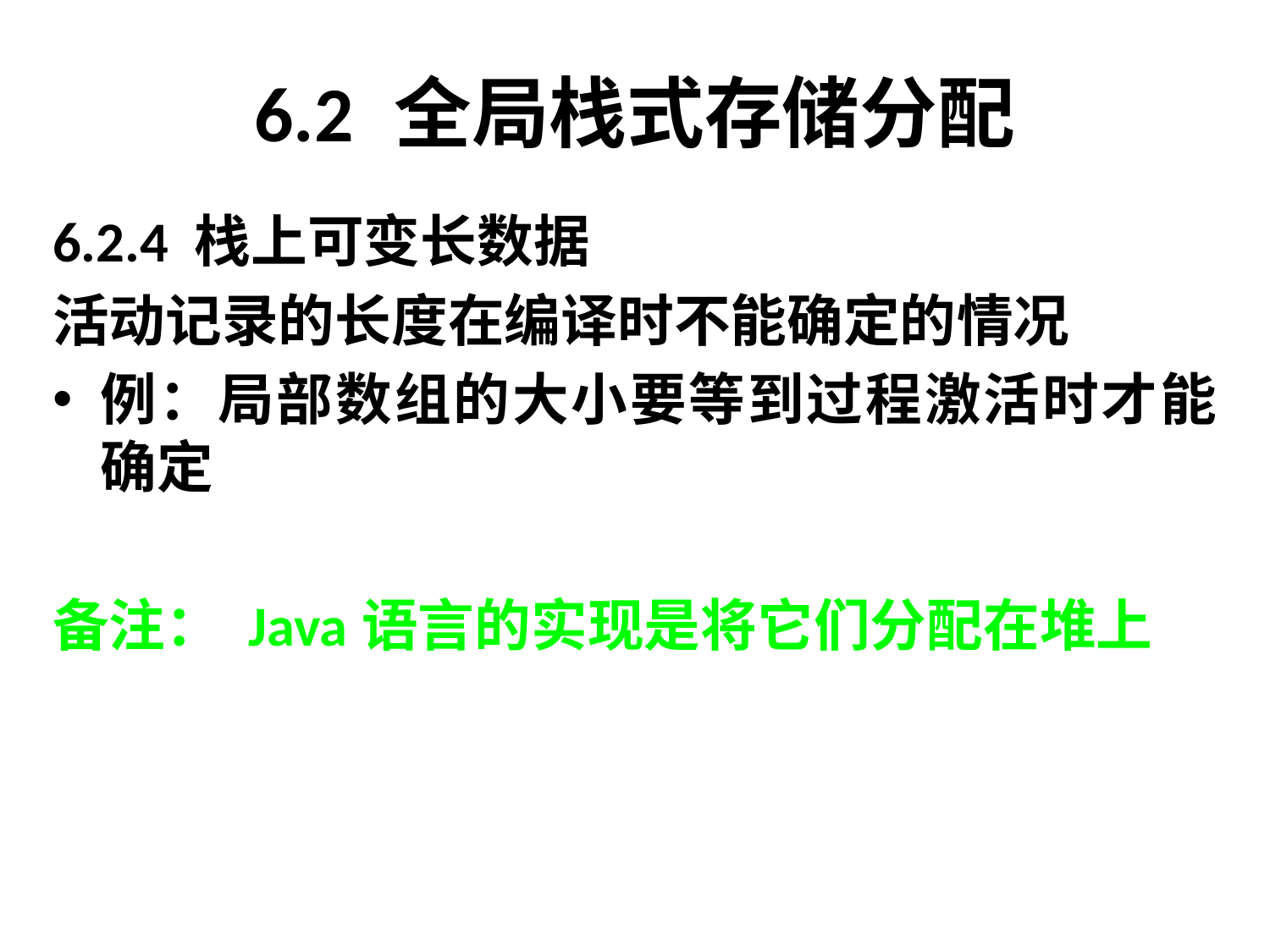

# 6.2 全局栈式存储分配
6.2.4 栈上可变长数据
活动记录的长度在编译时不能确定的情况
例：局部数组的大小要等到过程激活时才能确定

备注： Java语言的实现是将它们分配在堆上